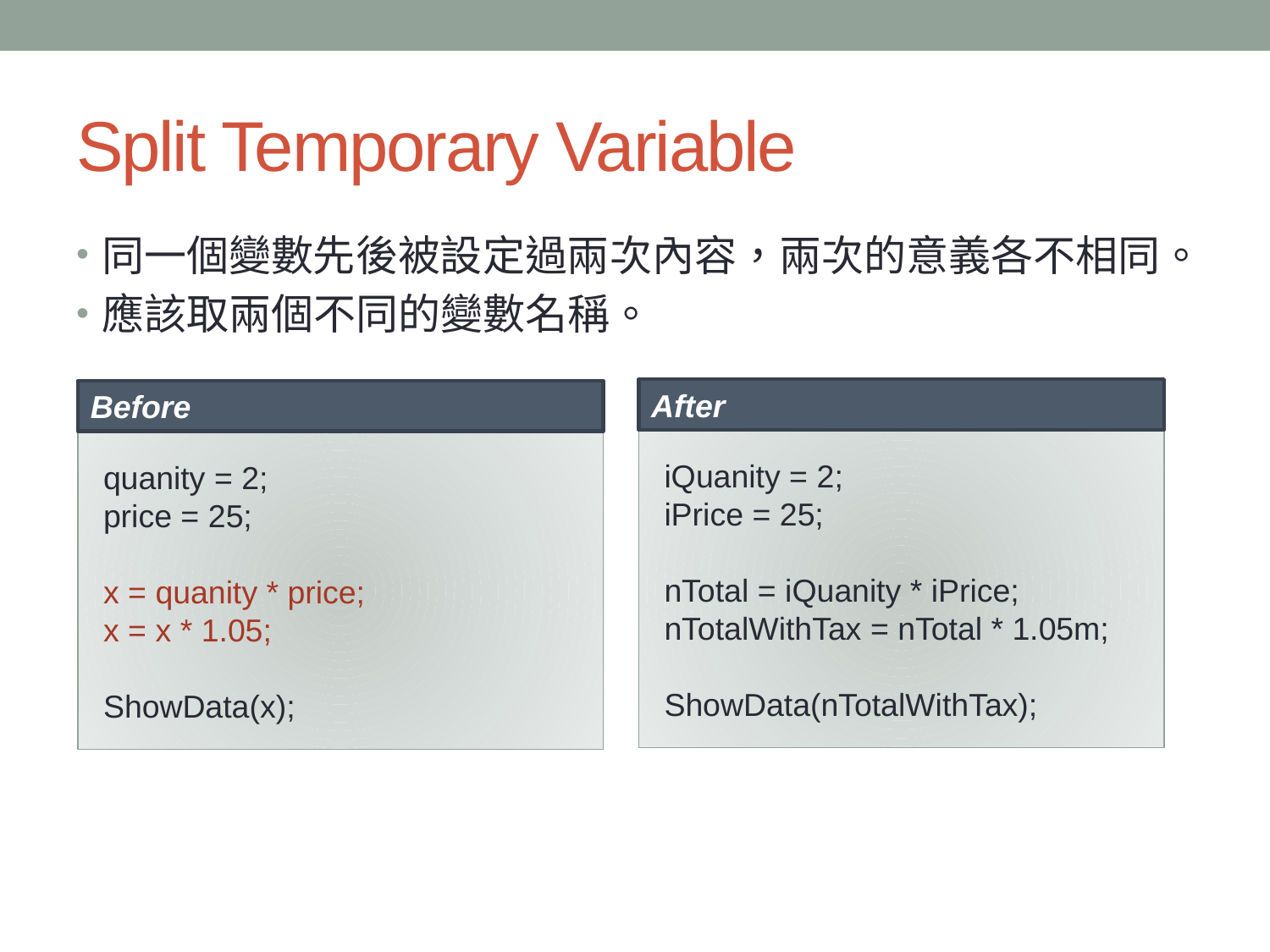

# Split Temporary Variable
同一個變數先後被設定過兩次內容，兩次的意義各不相同。
應該取兩個不同的變數名稱。
After
Before
iQuanity = 2;
iPrice = 25;

nTotal = iQuanity * iPrice;
nTotalWithTax = nTotal * 1.05m;

ShowData(nTotalWithTax);
quanity = 2;
price = 25;

x = quanity * price;
x = x * 1.05;

ShowData(x);